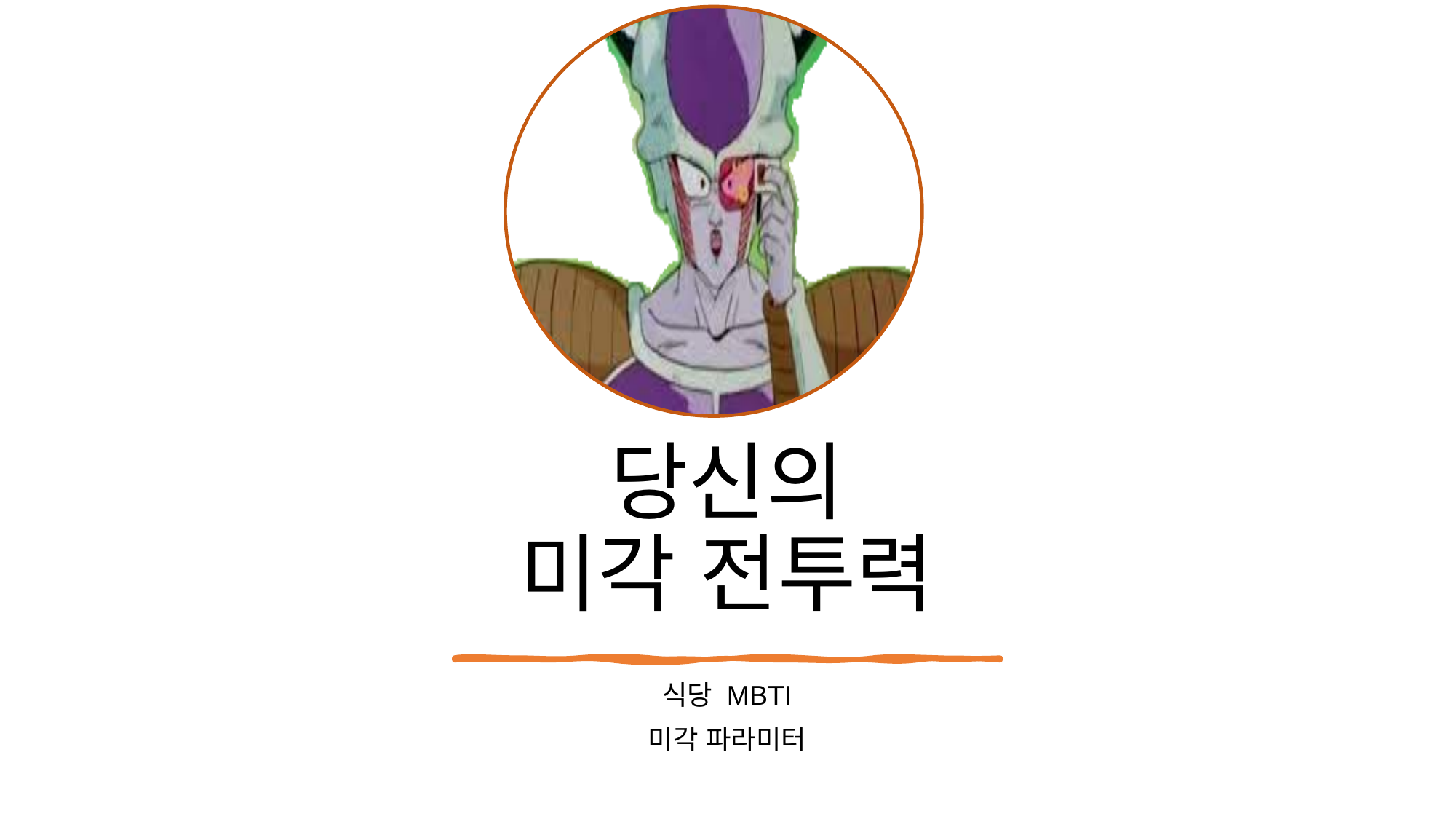

# 당신의 미각 전투력

식당 MBTI
미각 파라미터